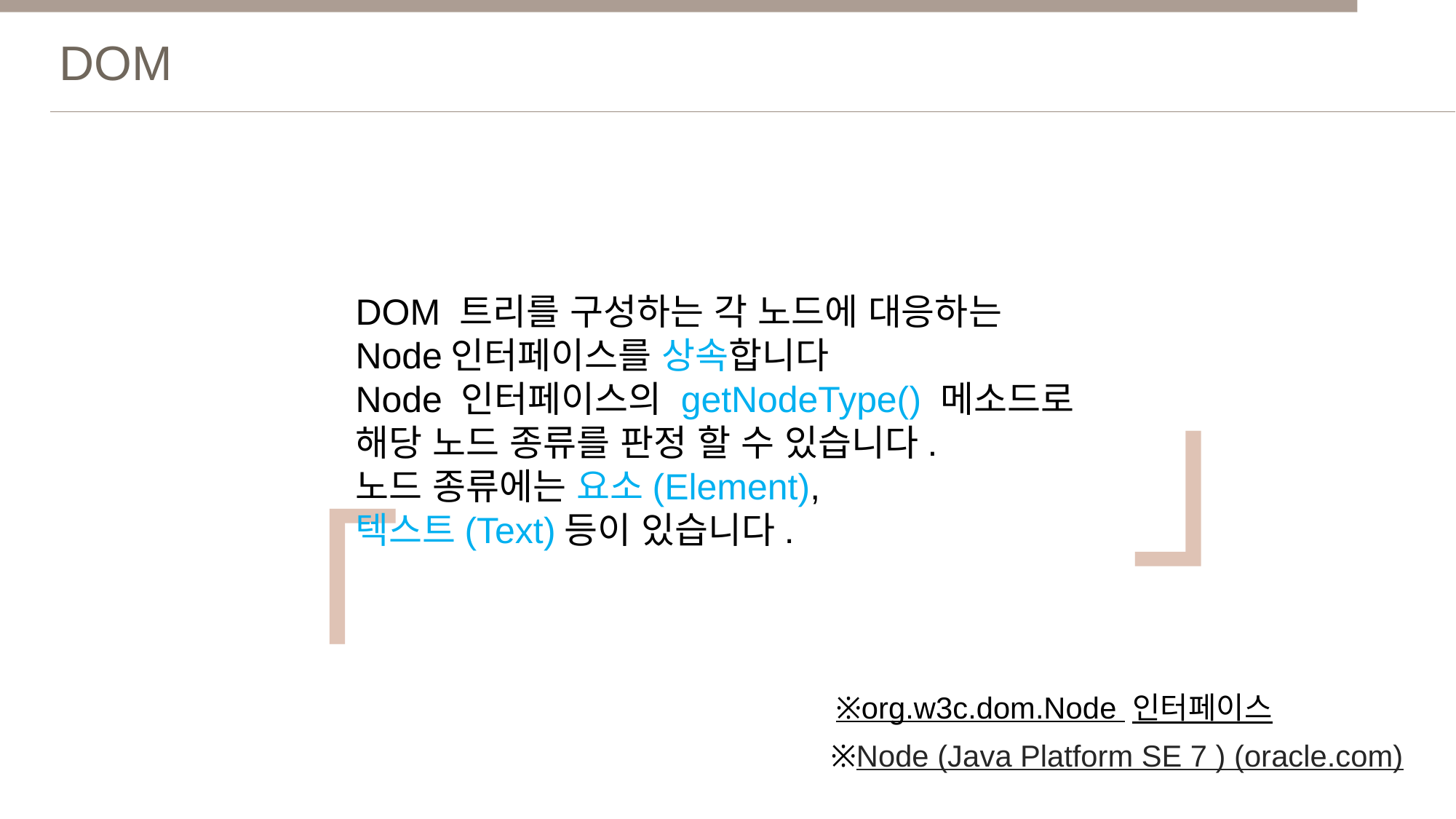

DOM
 「
」
DOM 트리를 구성하는 각 노드에 대응하는
Node인터페이스를 상속합니다
Node 인터페이스의 getNodeType() 메소드로
해당 노드 종류를 판정 할 수 있습니다.
노드 종류에는 요소(Element),
텍스트(Text)등이 있습니다.
※org.w3c.dom.Node 인터페이스
※Node (Java Platform SE 7 ) (oracle.com)